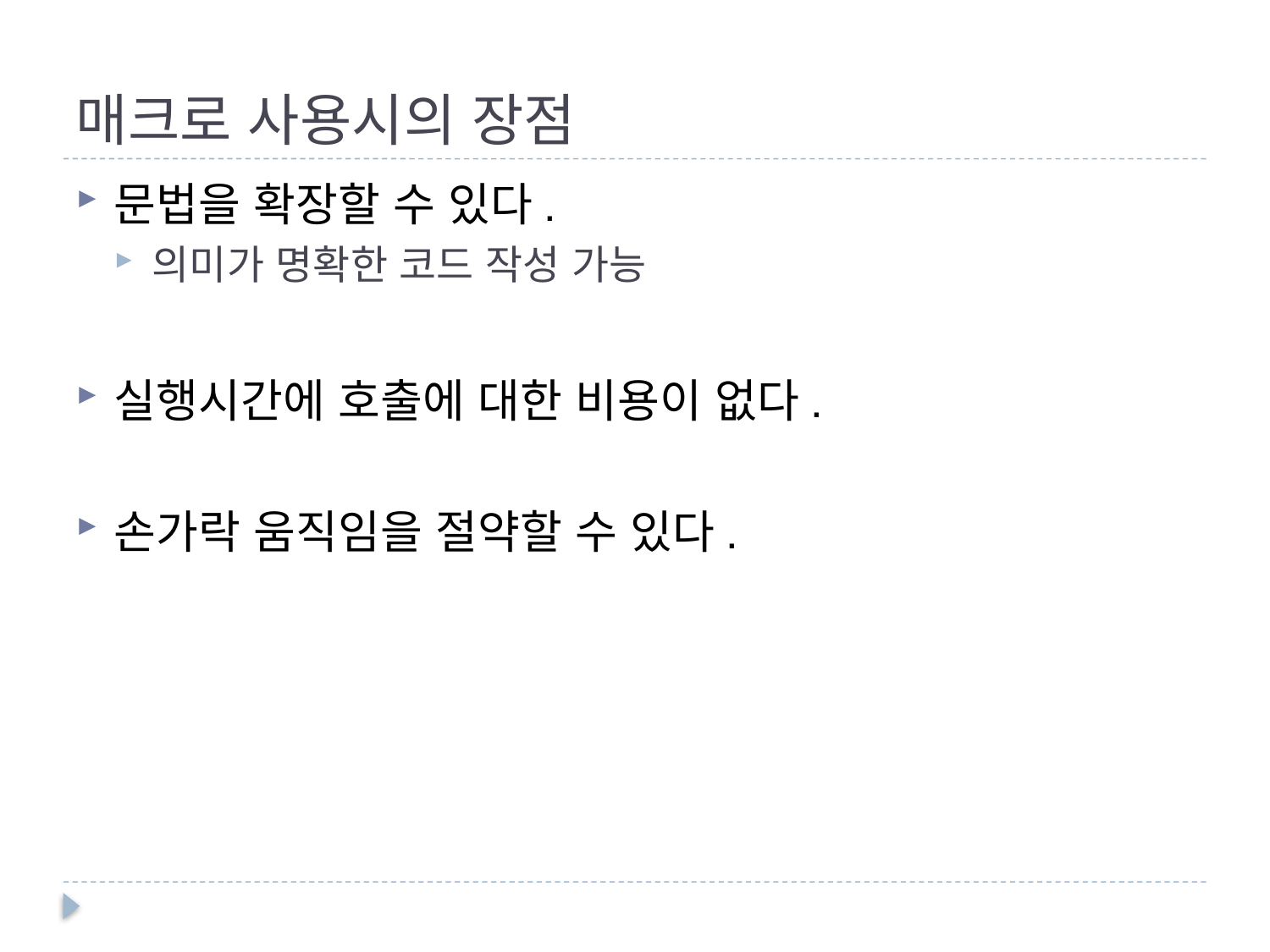

# 매크로 사용시의 장점
문법을 확장할 수 있다.
의미가 명확한 코드 작성 가능

실행시간에 호출에 대한 비용이 없다.

손가락 움직임을 절약할 수 있다.